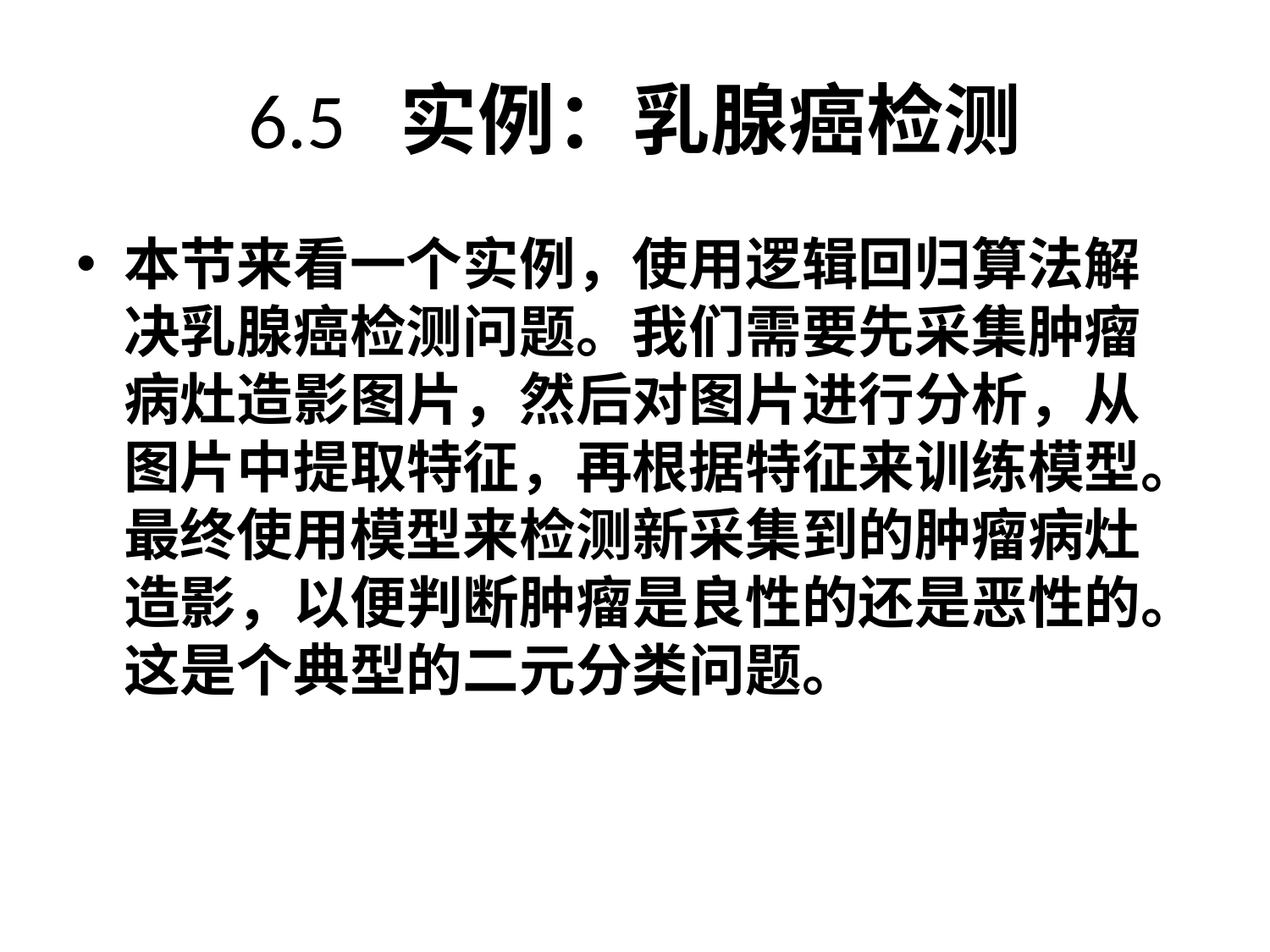

# 6.5  实例：乳腺癌检测
本节来看一个实例，使用逻辑回归算法解决乳腺癌检测问题。我们需要先采集肿瘤病灶造影图片，然后对图片进行分析，从图片中提取特征，再根据特征来训练模型。最终使用模型来检测新采集到的肿瘤病灶造影，以便判断肿瘤是良性的还是恶性的。这是个典型的二元分类问题。